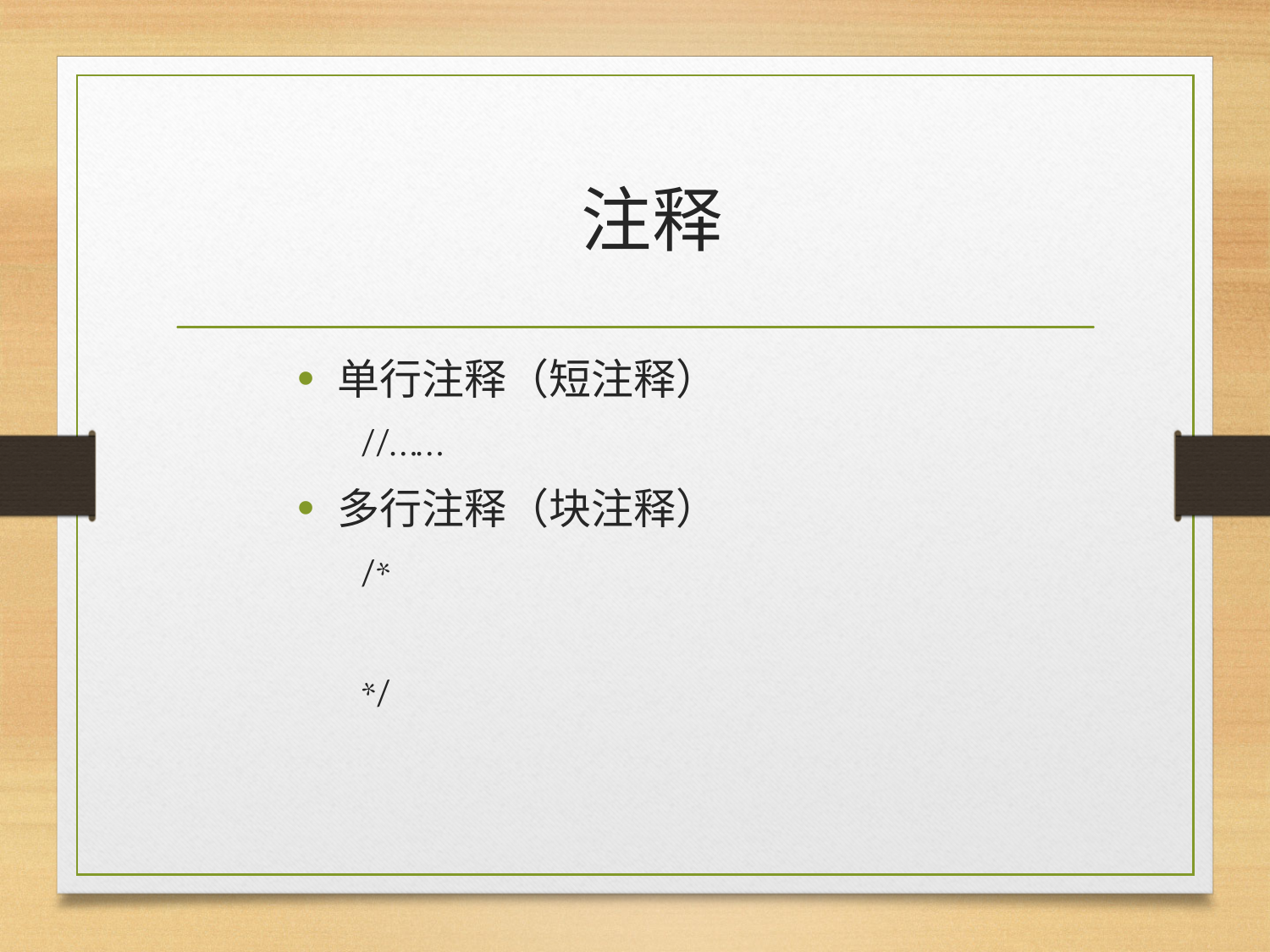

# 注释
单行注释（短注释）
//……
多行注释（块注释）
/*

*/